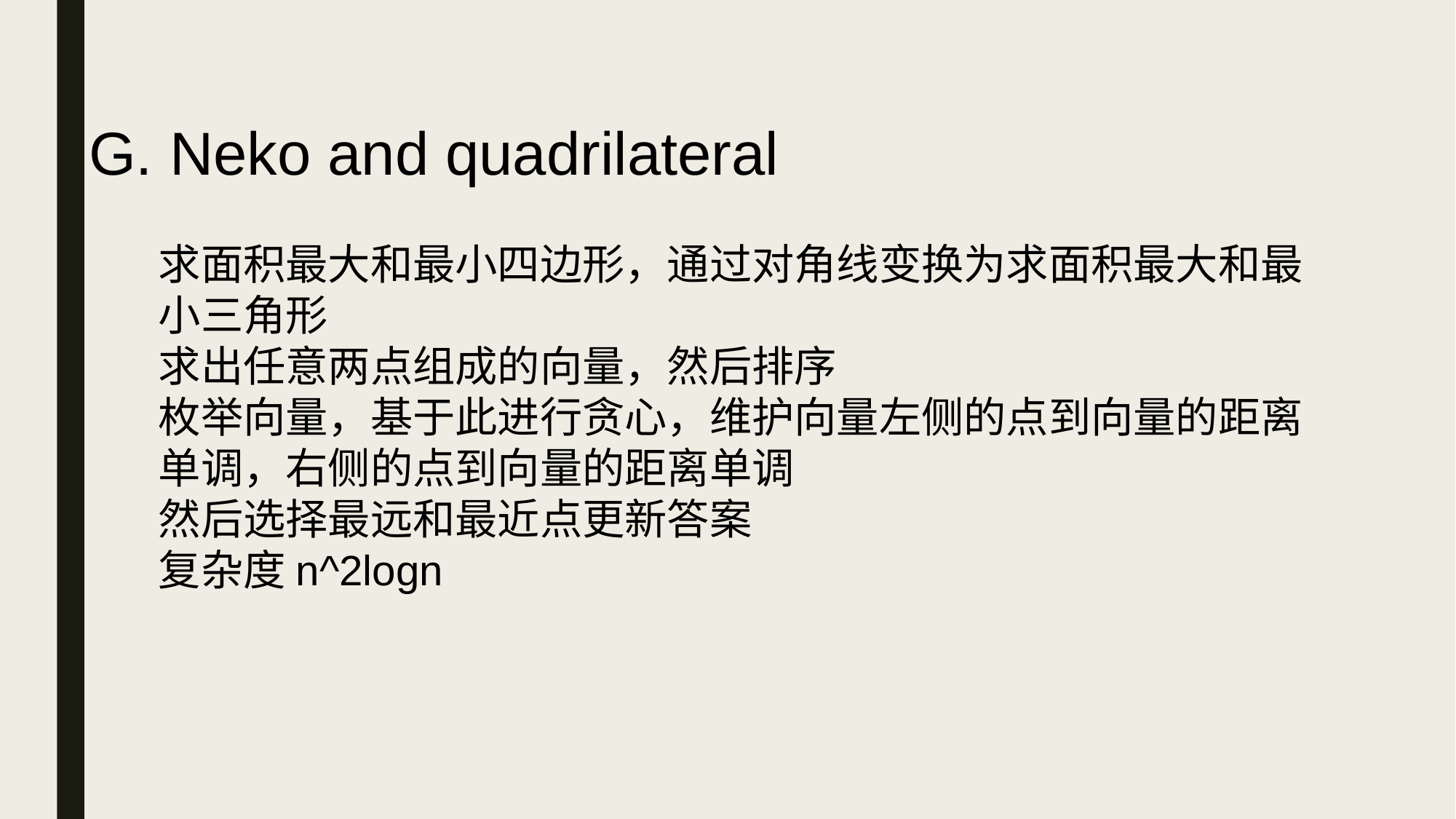

G. Neko and quadrilateral
求面积最大和最小四边形，通过对角线变换为求面积最大和最小三角形
求出任意两点组成的向量，然后排序
枚举向量，基于此进行贪心，维护向量左侧的点到向量的距离单调，右侧的点到向量的距离单调
然后选择最远和最近点更新答案
复杂度n^2logn